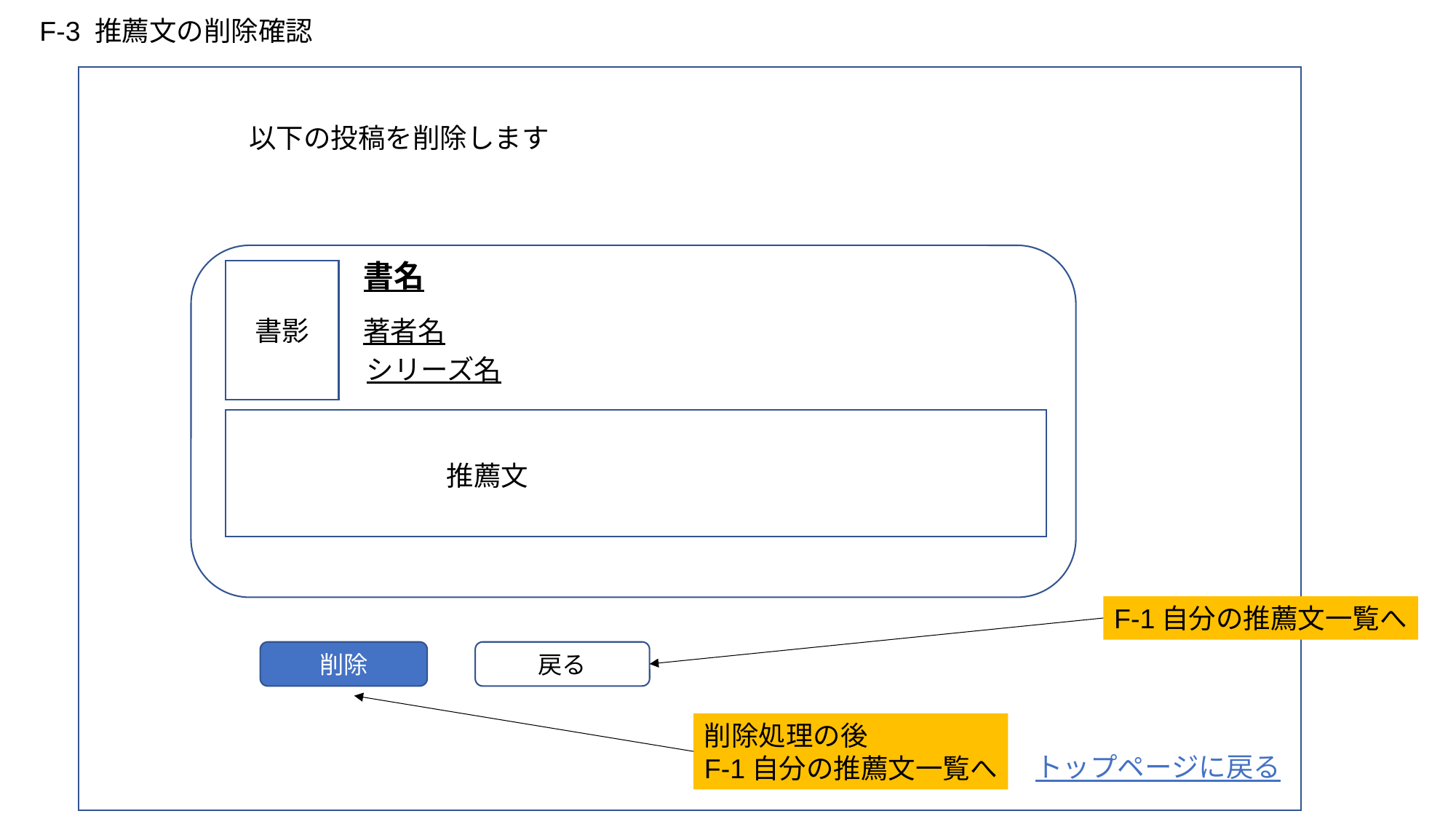

F-3 推薦文の削除確認

以下の投稿を削除します

書名
書影
著者名
シリーズ名

推薦文
F-1自分の推薦文一覧へ
削除
戻る
削除処理の後
F-1自分の推薦文一覧へ
トップページに戻る